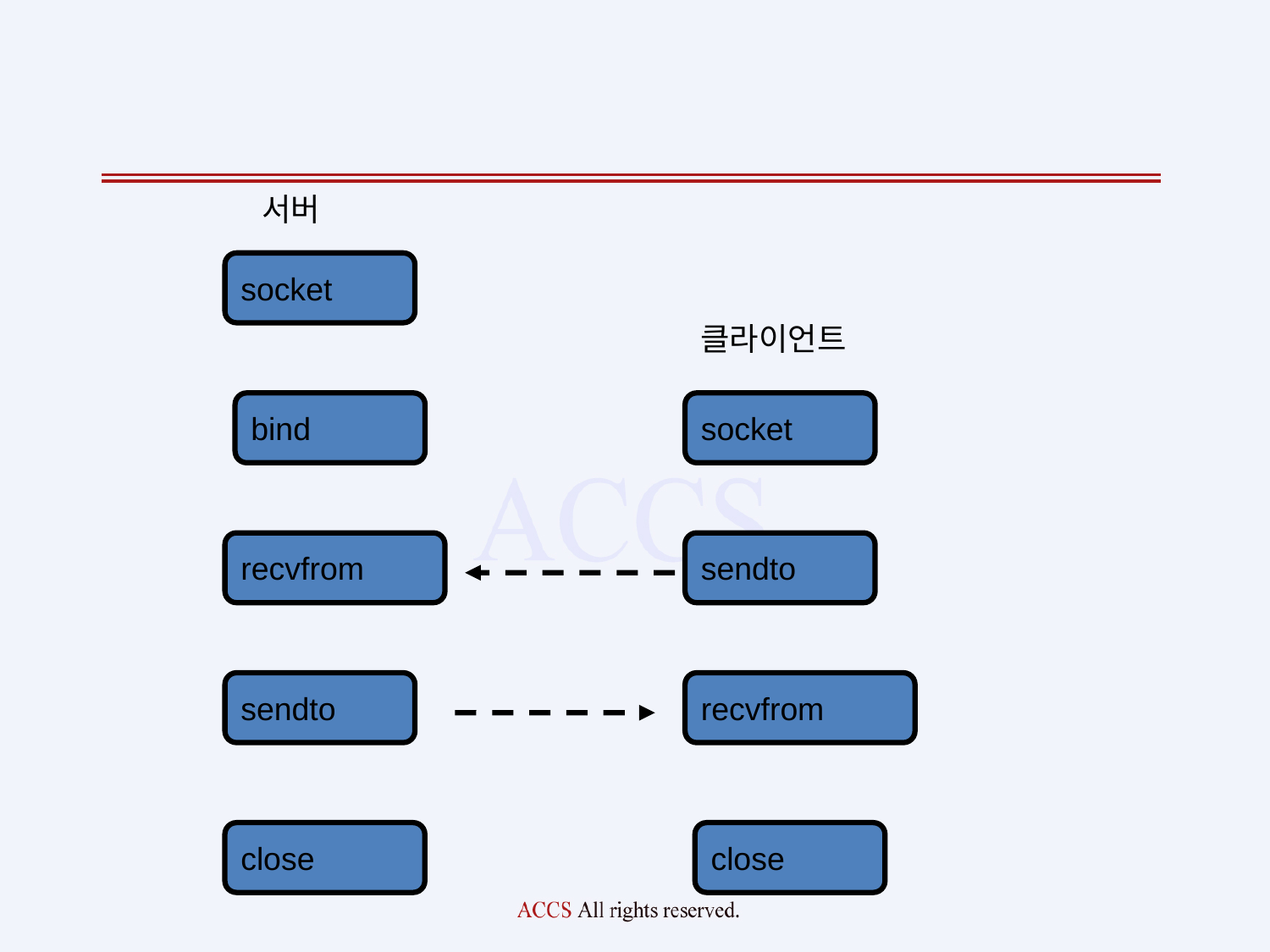

서버
socket
클라이언트
bind
socket
recvfrom
sendto

sendto
recvfrom

close
close